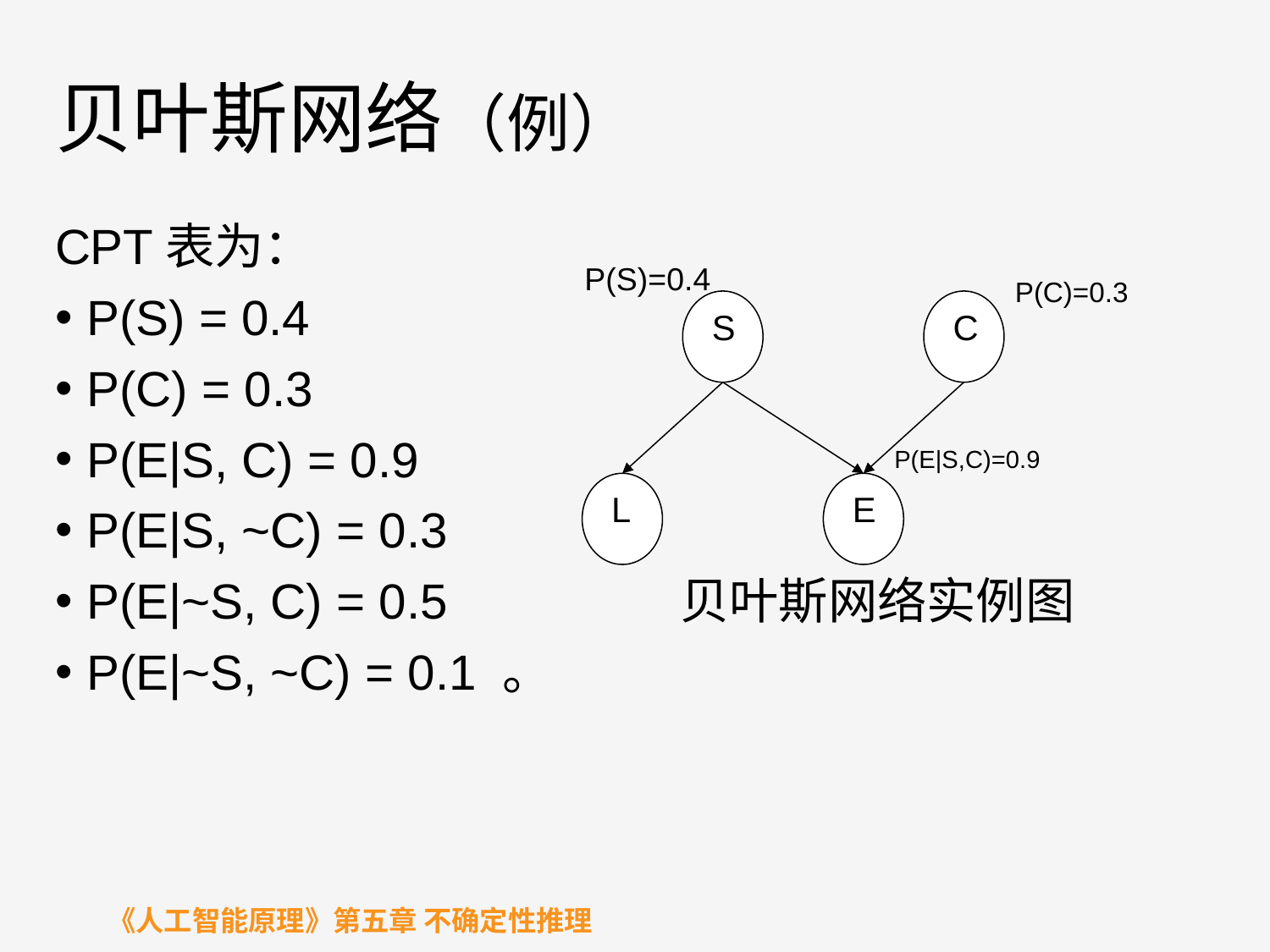

# 贝叶斯网络（例）
CPT表为：
P(S) = 0.4
P(C) = 0.3
P(E|S, C) = 0.9
P(E|S, ~C) = 0.3
P(E|~S, C) = 0.5                贝叶斯网络实例图
P(E|~S, ~C) = 0.1 。

P(S)=0.4
P(C)=0.3

S

C

L

E
P(E|S,C)=0.9

《人工智能原理》第五章 不确定性推理